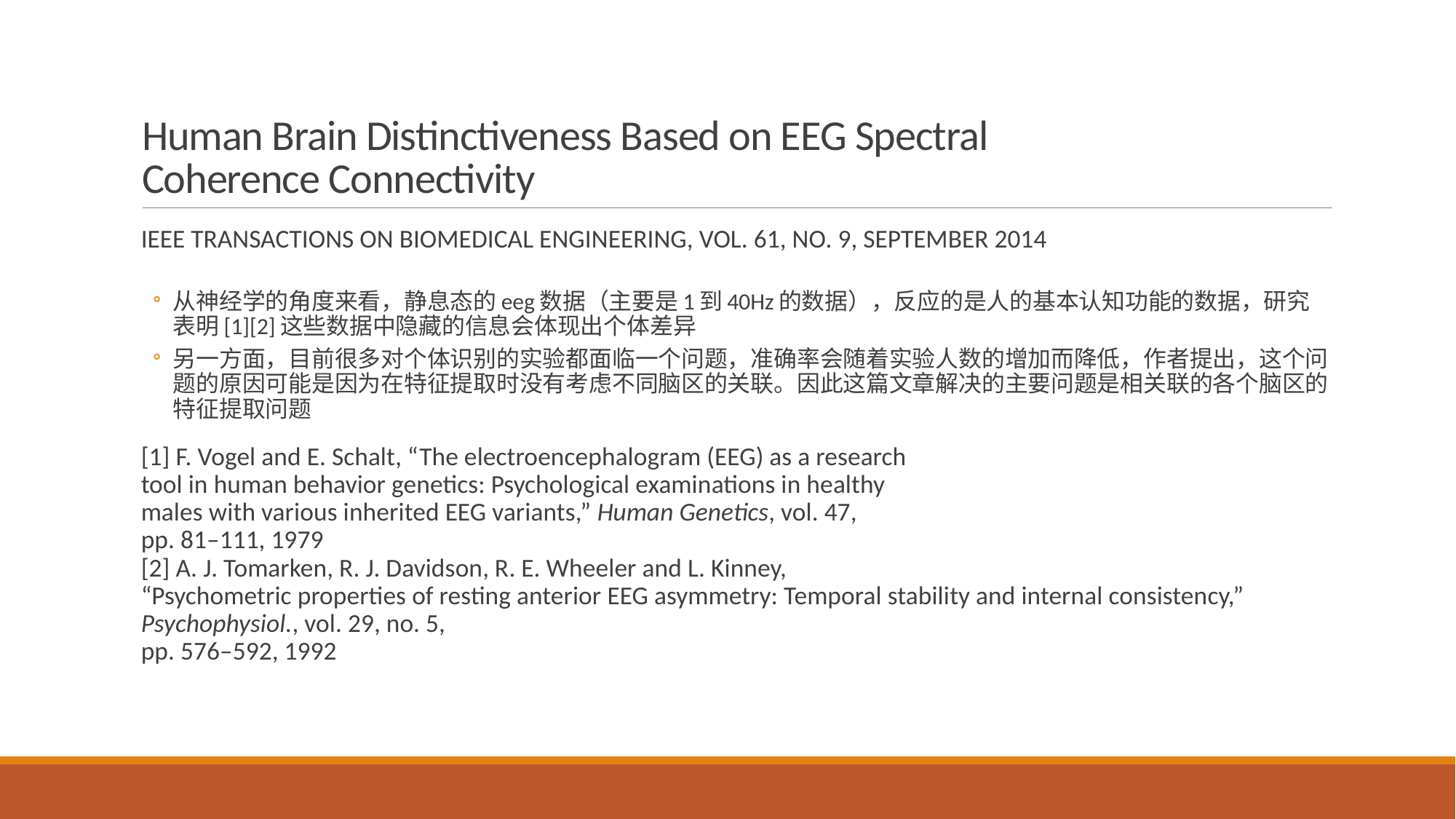

# Human Brain Distinctiveness Based on EEG Spectral Coherence Connectivity
IEEE TRANSACTIONS ON BIOMEDICAL ENGINEERING, VOL. 61, NO. 9, SEPTEMBER 2014
从神经学的角度来看，静息态的eeg数据（主要是1到40Hz的数据），反应的是人的基本认知功能的数据，研究表明[1][2]这些数据中隐藏的信息会体现出个体差异
另一方面，目前很多对个体识别的实验都面临一个问题，准确率会随着实验人数的增加而降低，作者提出，这个问题的原因可能是因为在特征提取时没有考虑不同脑区的关联。因此这篇文章解决的主要问题是相关联的各个脑区的特征提取问题
[1] F. Vogel and E. Schalt, “The electroencephalogram (EEG) as a research
tool in human behavior genetics: Psychological examinations in healthy
males with various inherited EEG variants,” Human Genetics, vol. 47,
pp. 81–111, 1979
[2] A. J. Tomarken, R. J. Davidson, R. E. Wheeler and L. Kinney,
“Psychometric properties of resting anterior EEG asymmetry: Temporal stability and internal consistency,” Psychophysiol., vol. 29, no. 5,
pp. 576–592, 1992